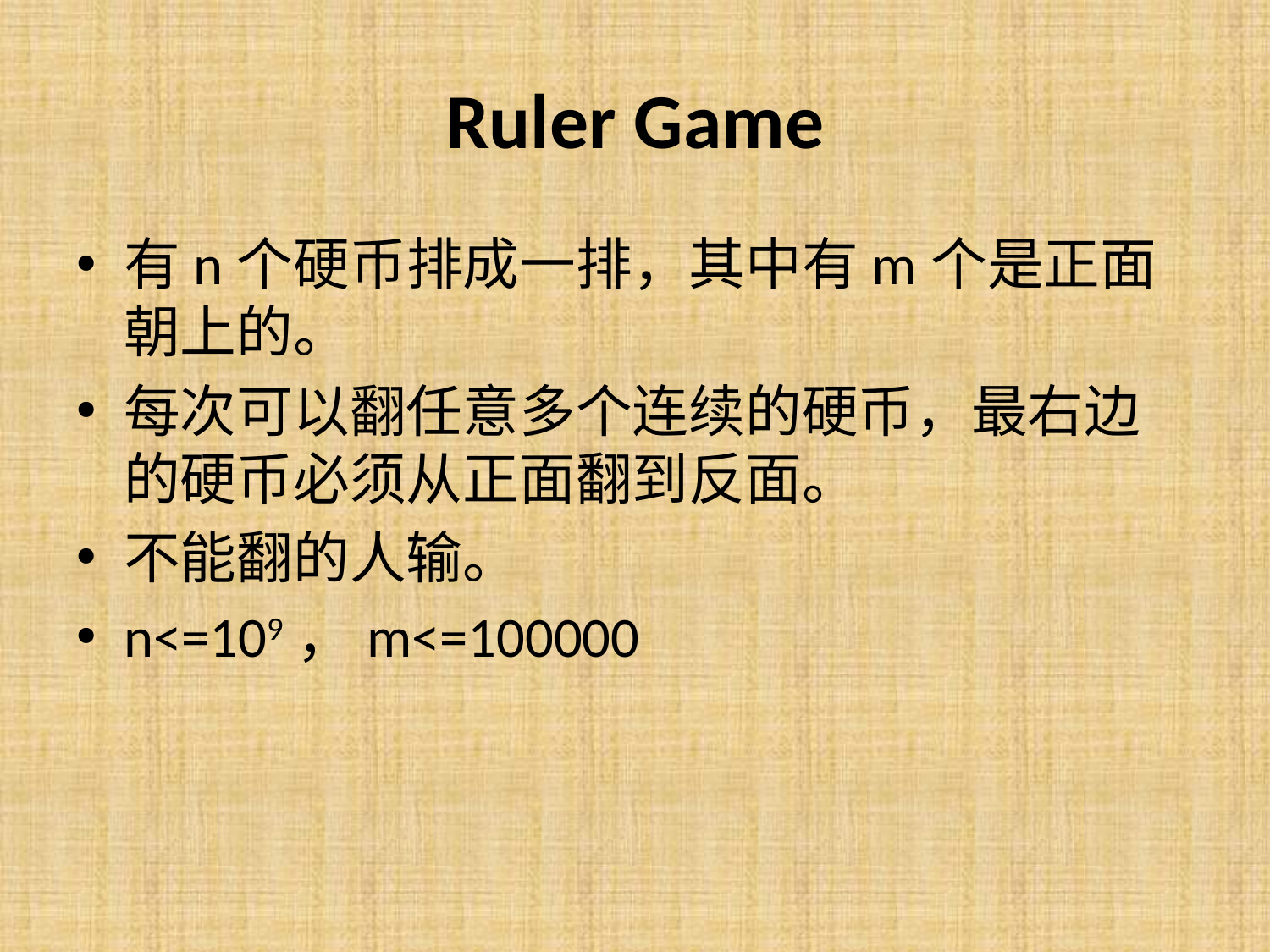

# Ruler Game
有n个硬币排成一排，其中有m个是正面朝上的。
每次可以翻任意多个连续的硬币，最右边的硬币必须从正面翻到反面。
不能翻的人输。
n<=109，m<=100000